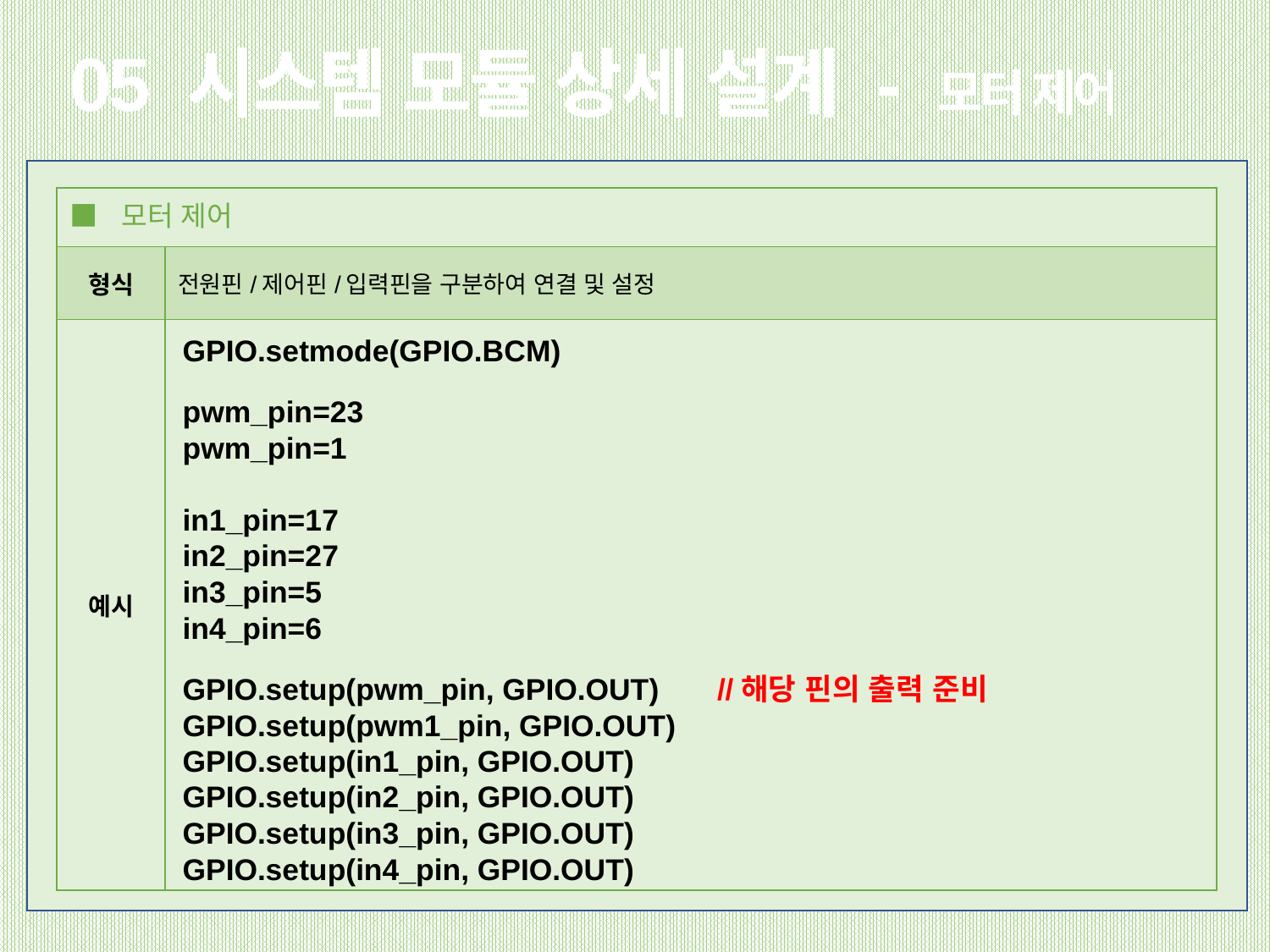

# 05 시스템 모듈 상세 설계 - 모터 제어

| ■ 모터 제어 |  |
| --- | --- |
| 형식 | 전원핀/제어핀/입력핀을 구분하여 연결 및 설정 |
| 예시 |  |
GPIO.setmode(GPIO.BCM)

pwm_pin=23
pwm_pin=1

in1_pin=17
in2_pin=27
in3_pin=5
in4_pin=6

GPIO.setup(pwm_pin, GPIO.OUT)       //해당 핀의 출력 준비
GPIO.setup(pwm1_pin, GPIO.OUT)
GPIO.setup(in1_pin, GPIO.OUT)
GPIO.setup(in2_pin, GPIO.OUT)
GPIO.setup(in3_pin, GPIO.OUT)
GPIO.setup(in4_pin, GPIO.OUT)